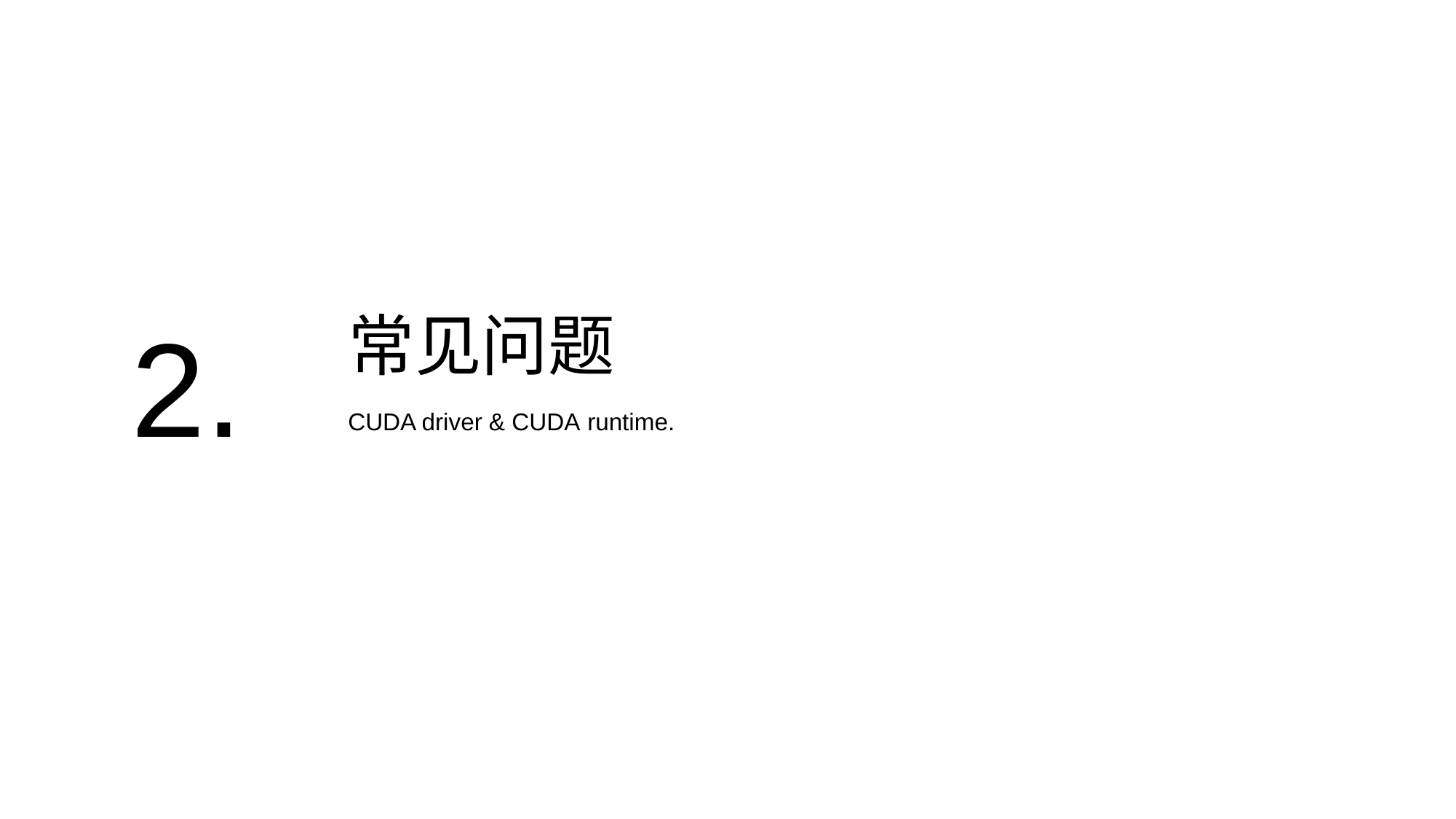

2.
常见问题
CUDA driver & CUDA runtime.